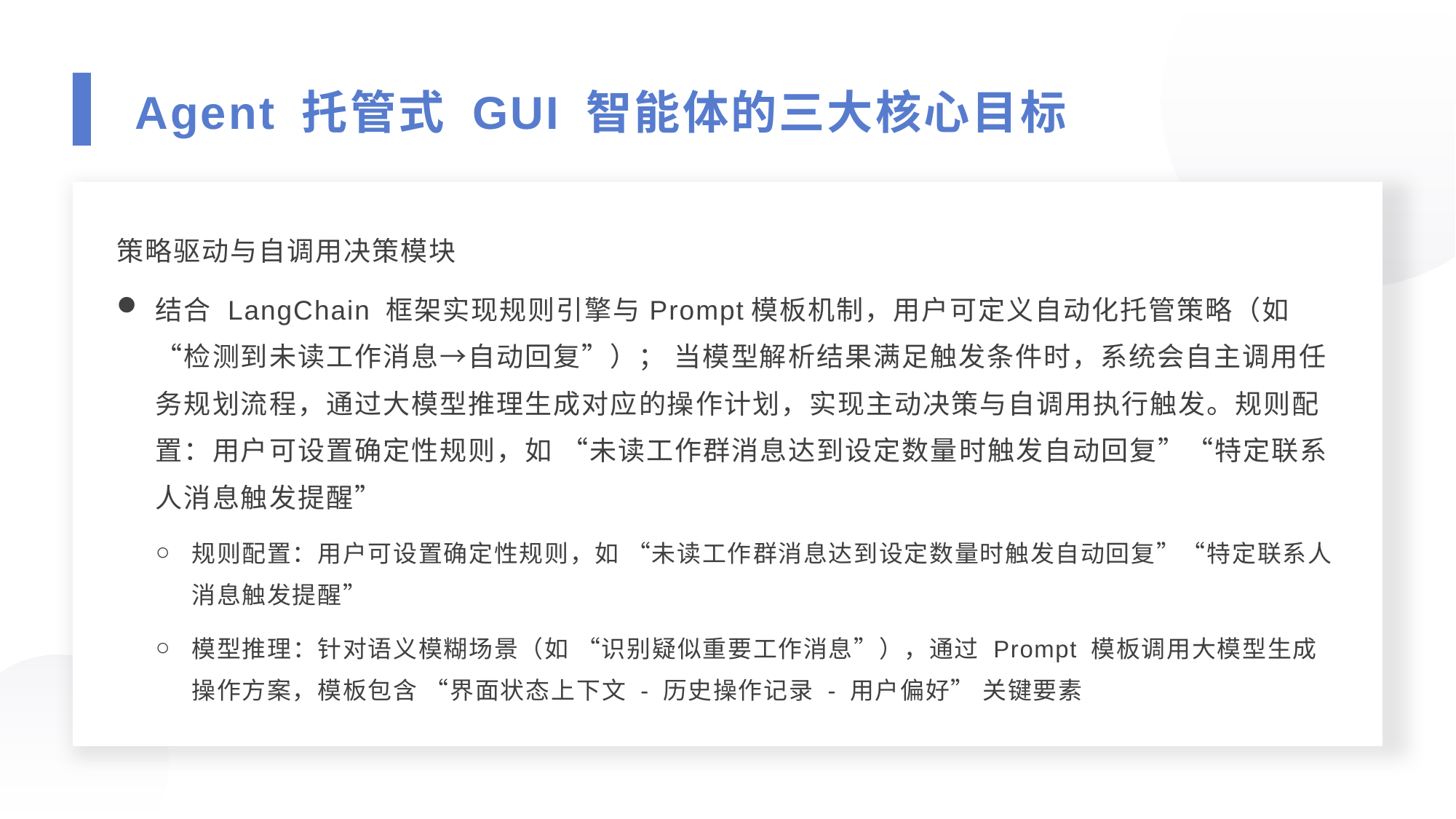

Agent 托管式 GUI 智能体的三大核心目标

策略驱动与自调用决策模块
结合 LangChain 框架实现规则引擎与Prompt模板机制，用户可定义自动化托管策略（如“检测到未读工作消息→自动回复”）； 当模型解析结果满足触发条件时，系统会自主调用任务规划流程，通过大模型推理生成对应的操作计划，实现主动决策与自调用执行触发。规则配置：用户可设置确定性规则，如 “未读工作群消息达到设定数量时触发自动回复”“特定联系人消息触发提醒”
规则配置：用户可设置确定性规则，如 “未读工作群消息达到设定数量时触发自动回复”“特定联系人消息触发提醒”
模型推理：针对语义模糊场景（如 “识别疑似重要工作消息”），通过 Prompt 模板调用大模型生成操作方案，模板包含 “界面状态上下文 - 历史操作记录 - 用户偏好” 关键要素